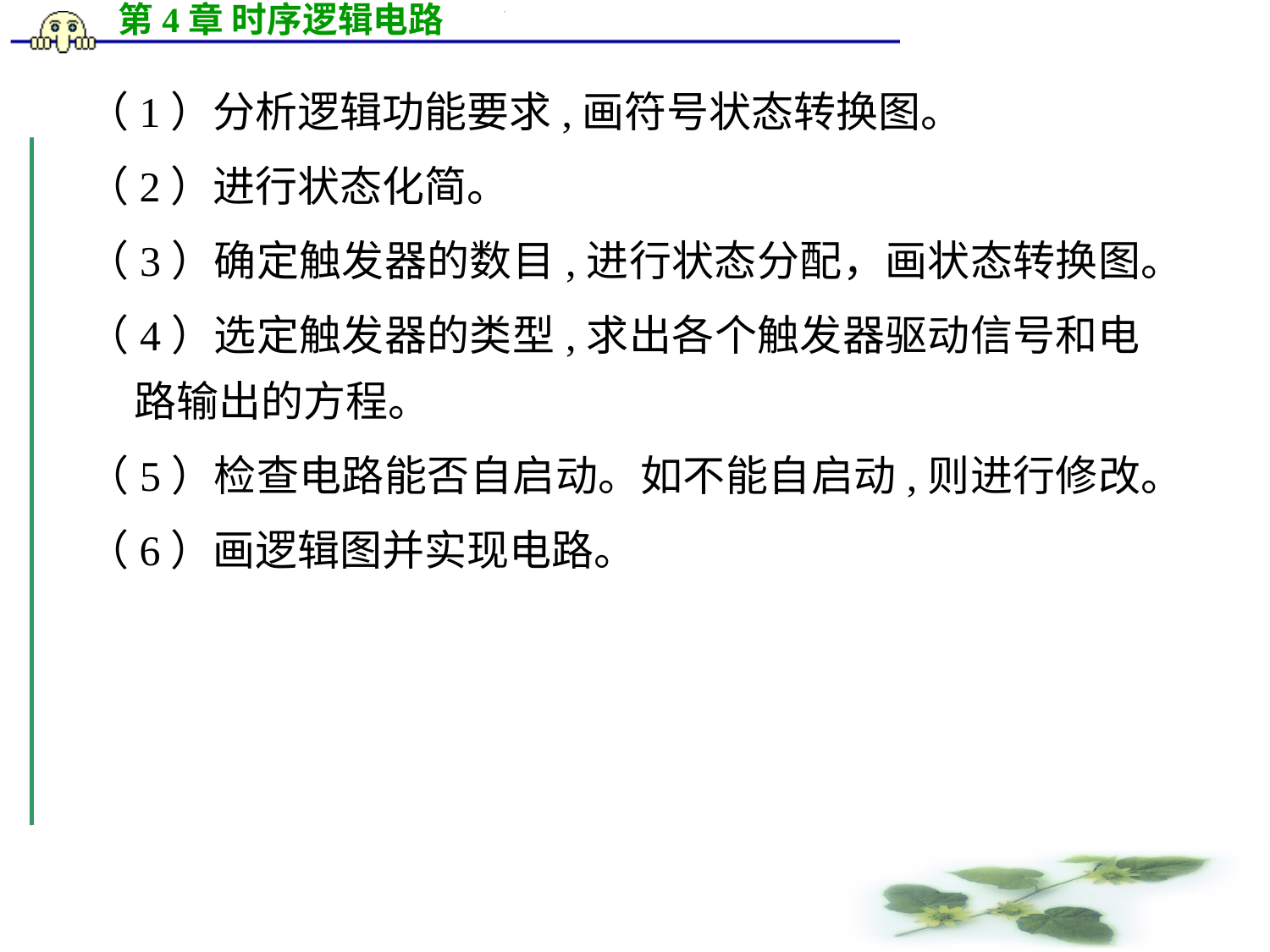

（1）分析逻辑功能要求,画符号状态转换图。
（2）进行状态化简。
（3）确定触发器的数目,进行状态分配，画状态转换图。
（4）选定触发器的类型,求出各个触发器驱动信号和电路输出的方程。
（5）检查电路能否自启动。如不能自启动,则进行修改。
（6）画逻辑图并实现电路。